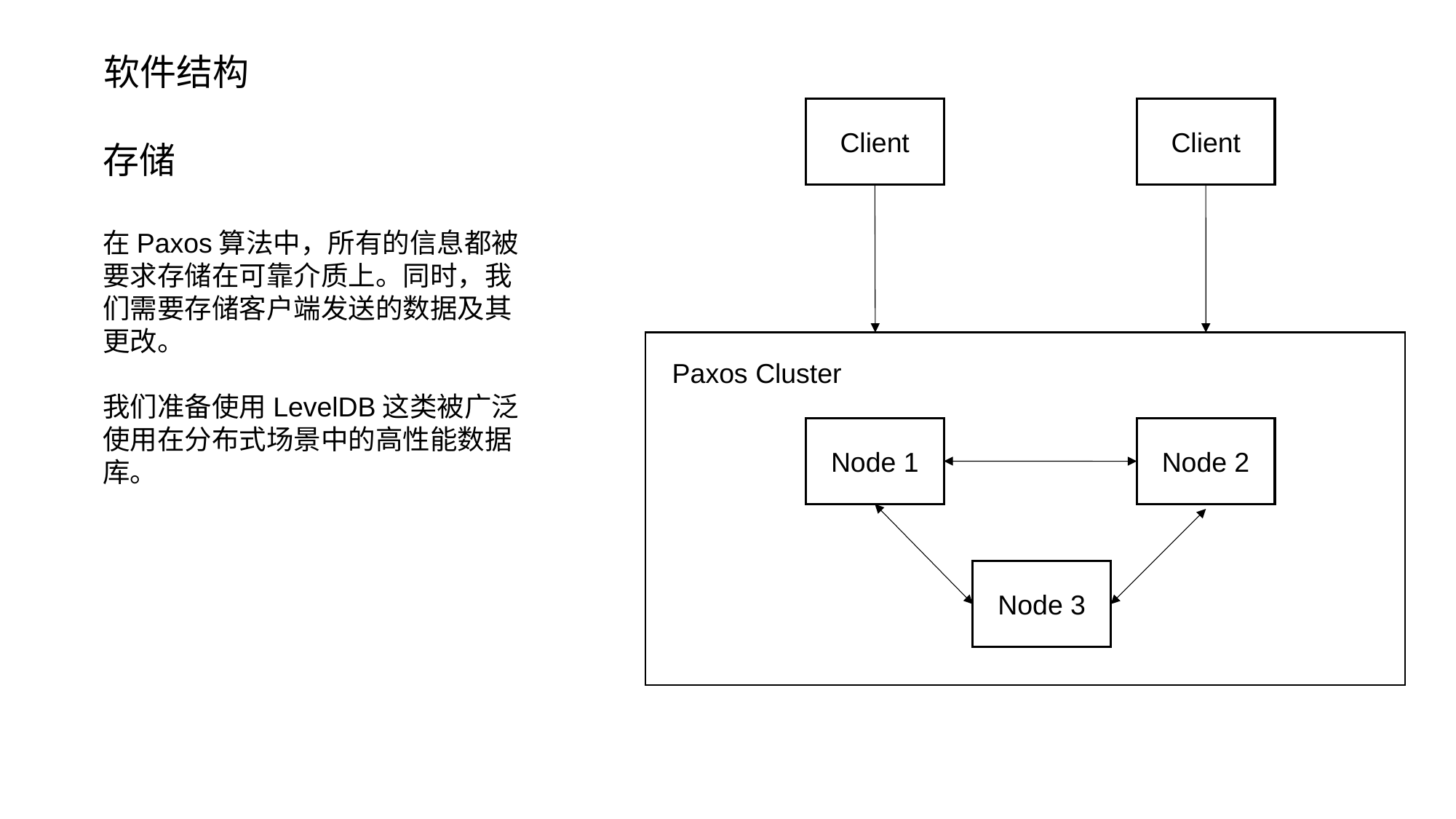

软件结构
Client
Client
存储
在Paxos算法中，所有的信息都被要求存储在可靠介质上。同时，我们需要存储客户端发送的数据及其更改。

我们准备使用LevelDB这类被广泛使用在分布式场景中的高性能数据库。

Paxos Cluster
Node 1
Node 2
Node 3